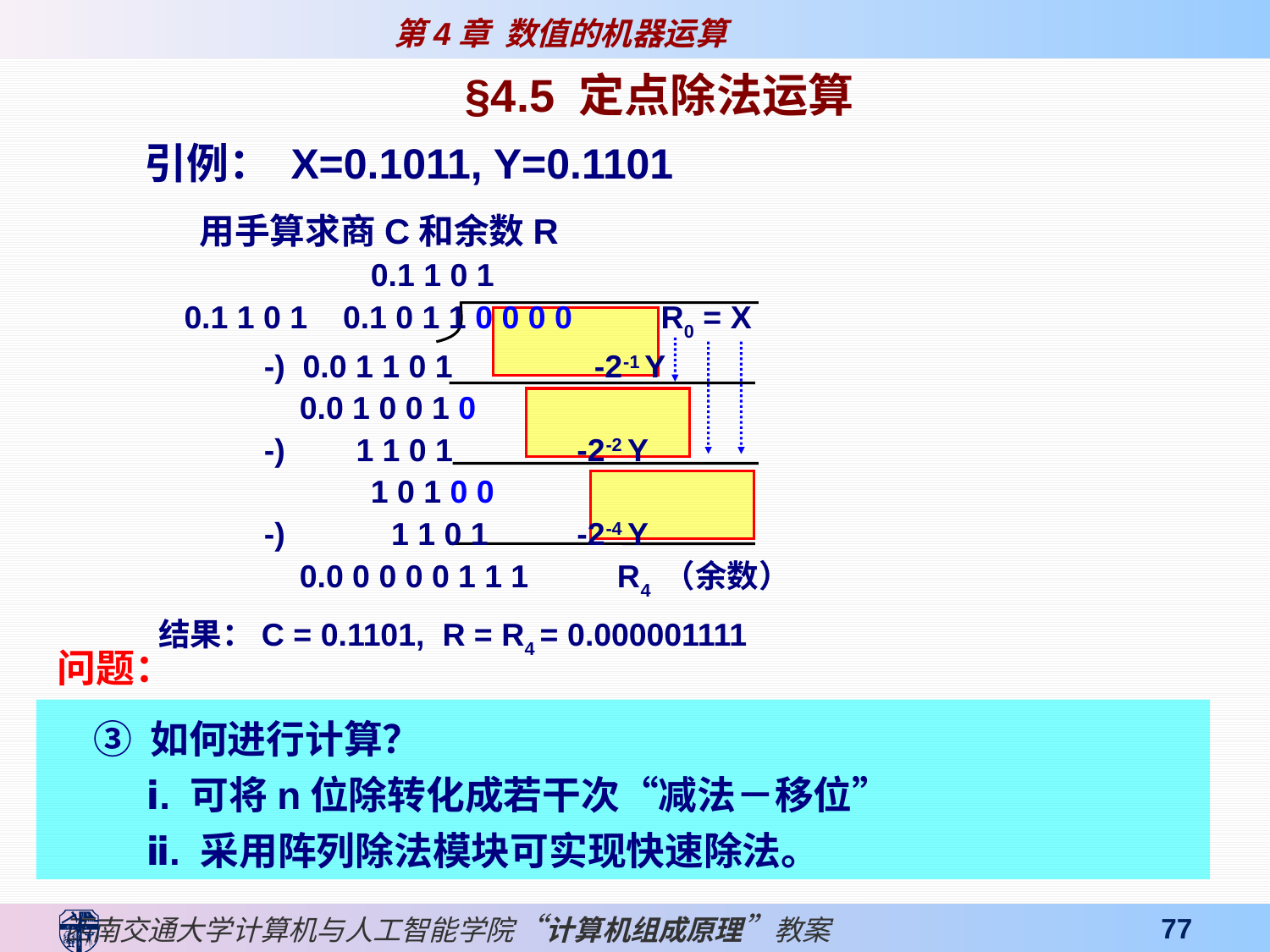

§4.5 定点除法运算
     引例： X=0.1011, Y=0.1101
             用手算求商C和余数R
                                0.1 1 0 1
           0.1 1 0 1    0.1 0 1 1 0 0 0 0          R0 = X
                    -)  0.0 1 1 0 1                -2-1 Y
                        0.0 1 0 0 1 0
                    -)        1 1 0 1              -2-2 Y
                                1 0 1 0 0
                    -)            1 1 0 1          -2-4 Y
                        0.0 0 0 0 0 1 1 1          R4 （余数）
         结果：C = 0.1101,  R = R4 = 0.000001111

    问题：
     ③ 如何进行计算？
         ⅰ. 可将n位除转化成若干次“减法－移位”
         ⅱ. 采用阵列除法模块可实现快速除法。